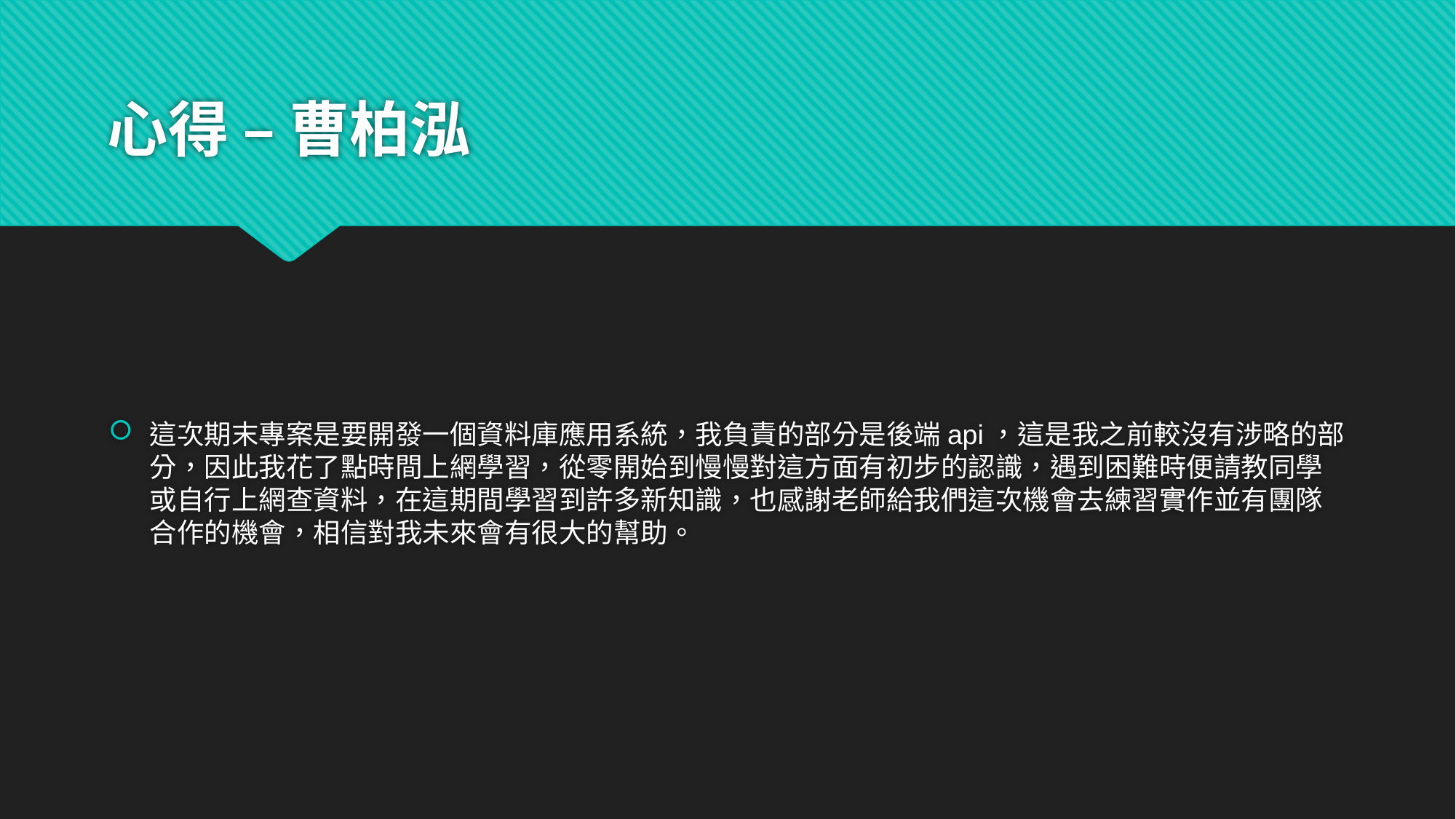

# 心得 – 曹柏泓
這次期末專案是要開發一個資料庫應用系統，我負責的部分是後端api，這是我之前較沒有涉略的部分，因此我花了點時間上網學習，從零開始到慢慢對這方面有初步的認識，遇到困難時便請教同學或自行上網查資料，在這期間學習到許多新知識，也感謝老師給我們這次機會去練習實作並有團隊合作的機會，相信對我未來會有很大的幫助。